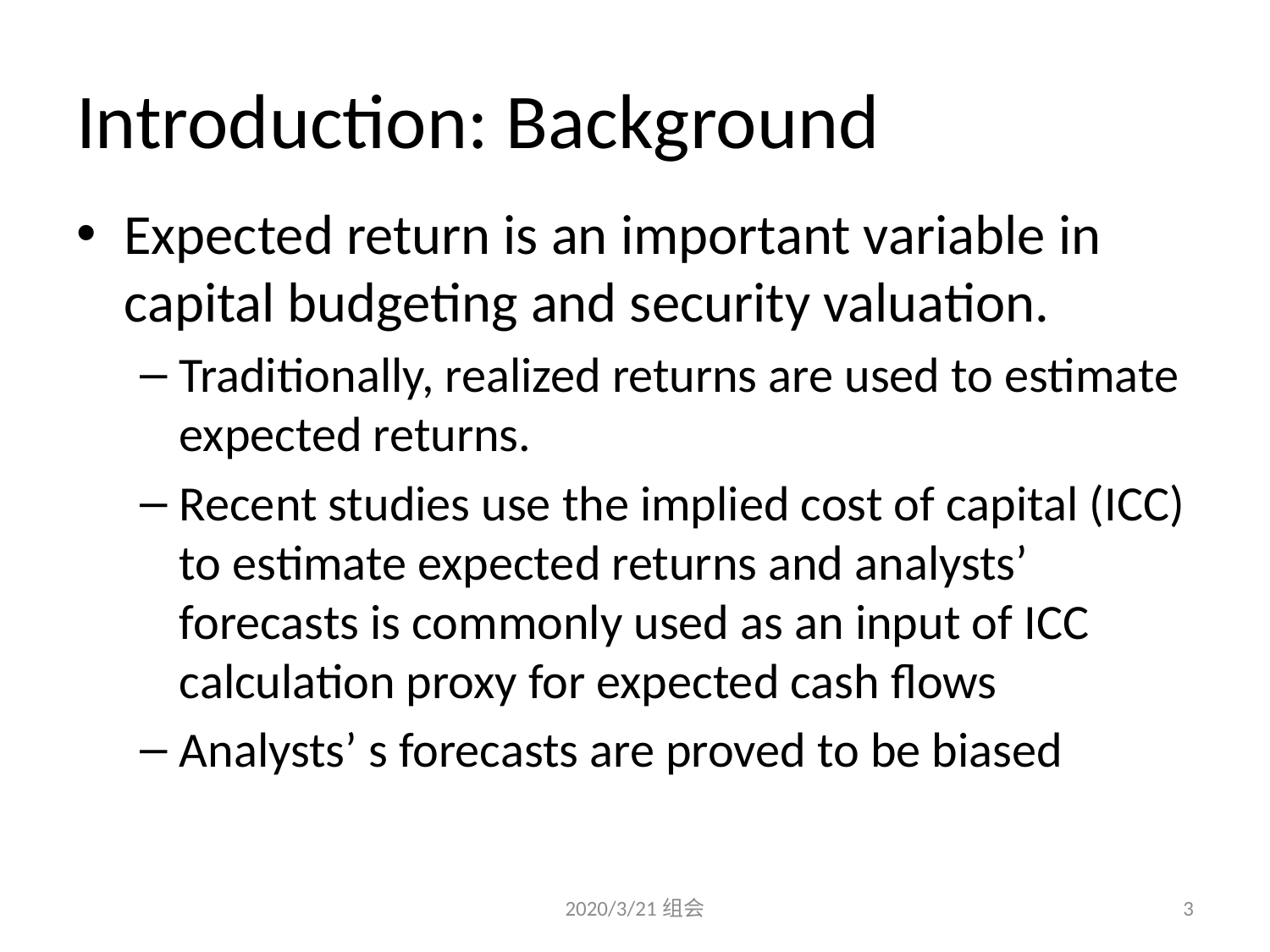

# Introduction: Background
Expected return is an important variable in capital budgeting and security valuation.
Traditionally, realized returns are used to estimate expected returns.
Recent studies use the implied cost of capital (ICC) to estimate expected returns and analysts’ forecasts is commonly used as an input of ICC calculation proxy for expected cash flows
Analysts’ s forecasts are proved to be biased
2020/3/21组会
3